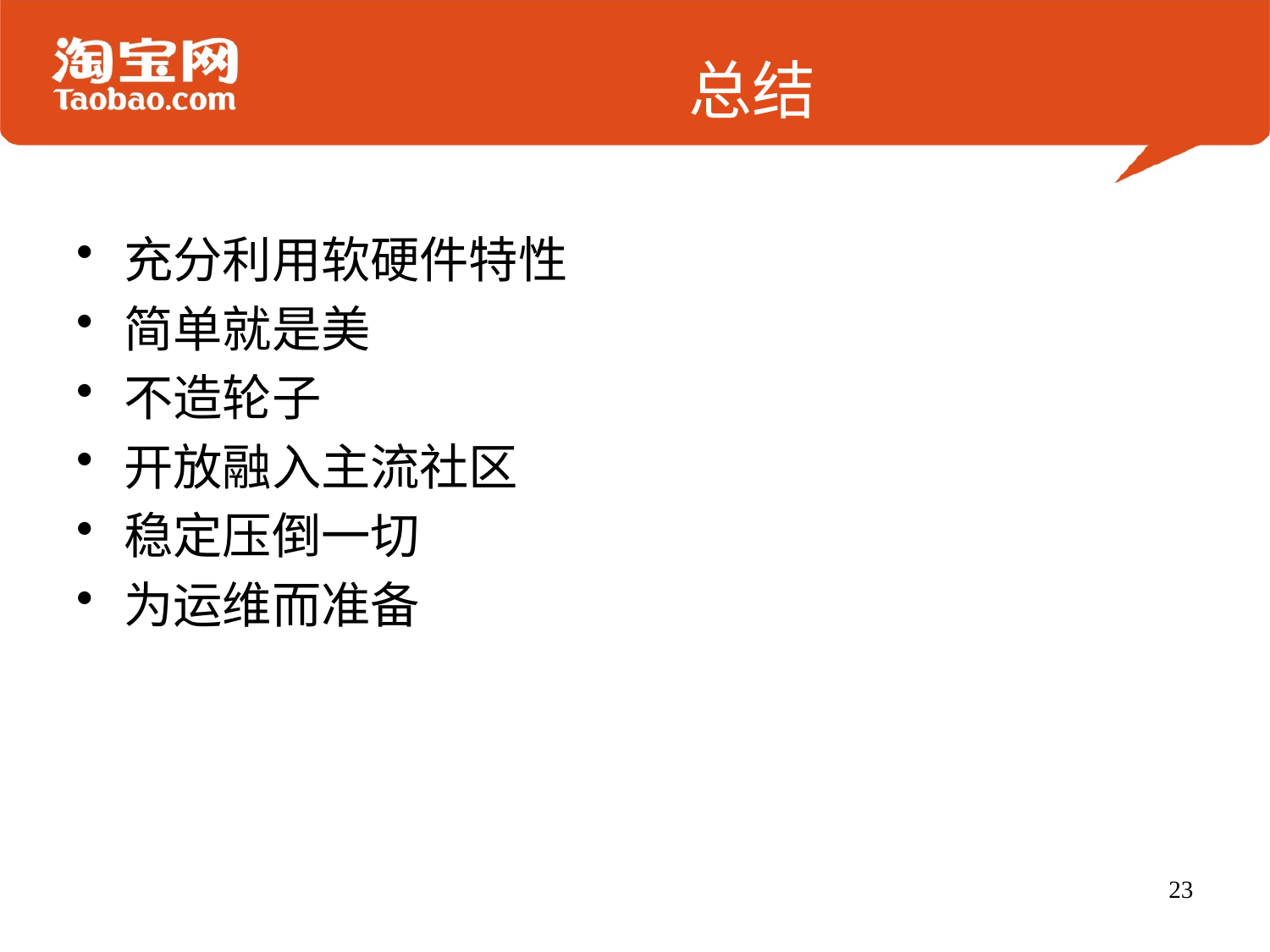

# 总结
充分利用软硬件特性
简单就是美
不造轮子
开放融入主流社区
稳定压倒一切
为运维而准备
23